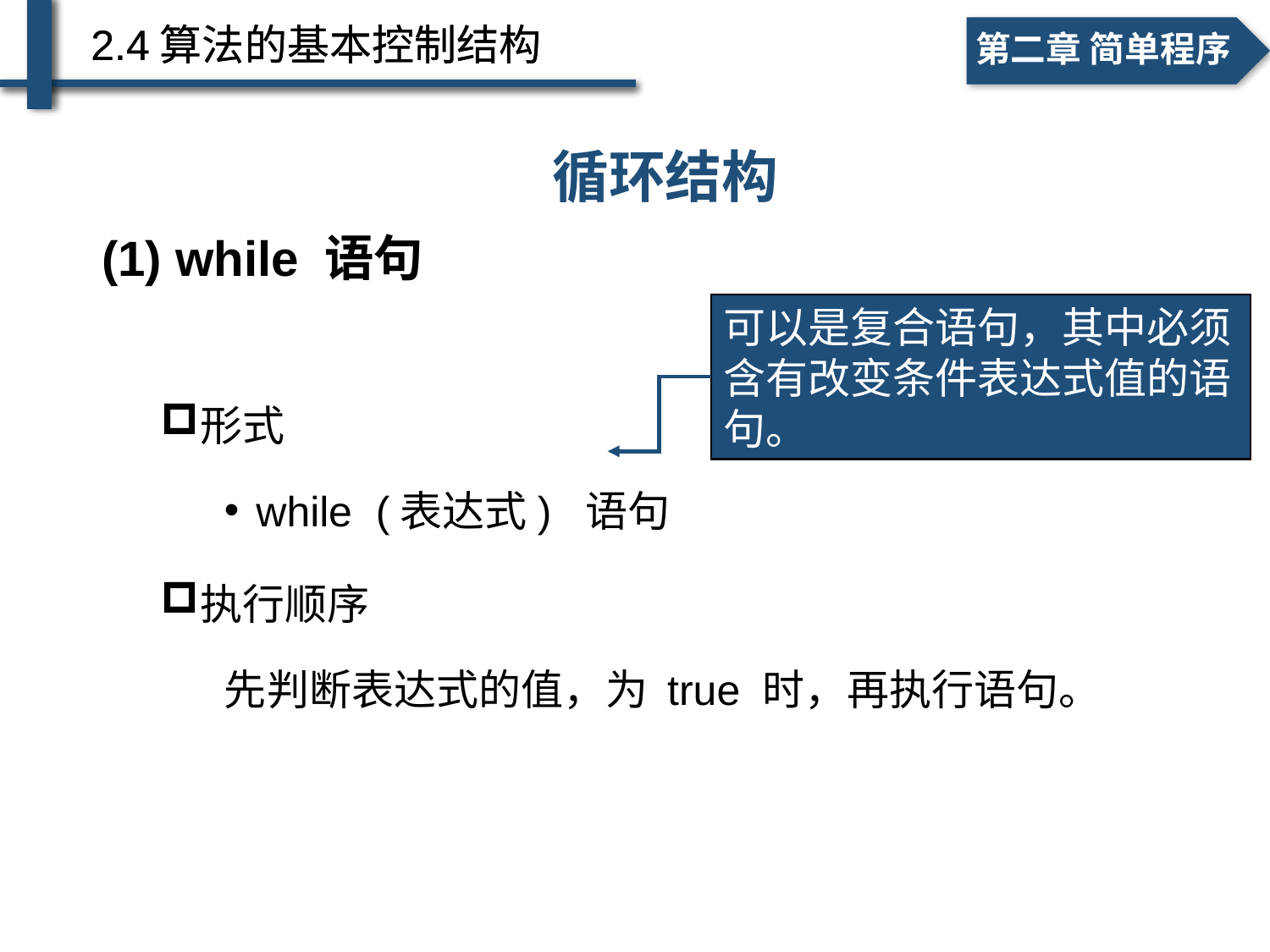

2.4算法的基本控制结构
2.4算法的基本控制结构
一、个人简介
二、学术成绩
一、个人简介

第二章 简单程序
# 特殊的多分支结构

循环结构
(1) while 语句
可以是复合语句，其中必须含有改变条件表达式值的语句。
形式
while  (表达式)  语句
执行顺序
先判断表达式的值，为 true 时，再执行语句。

58